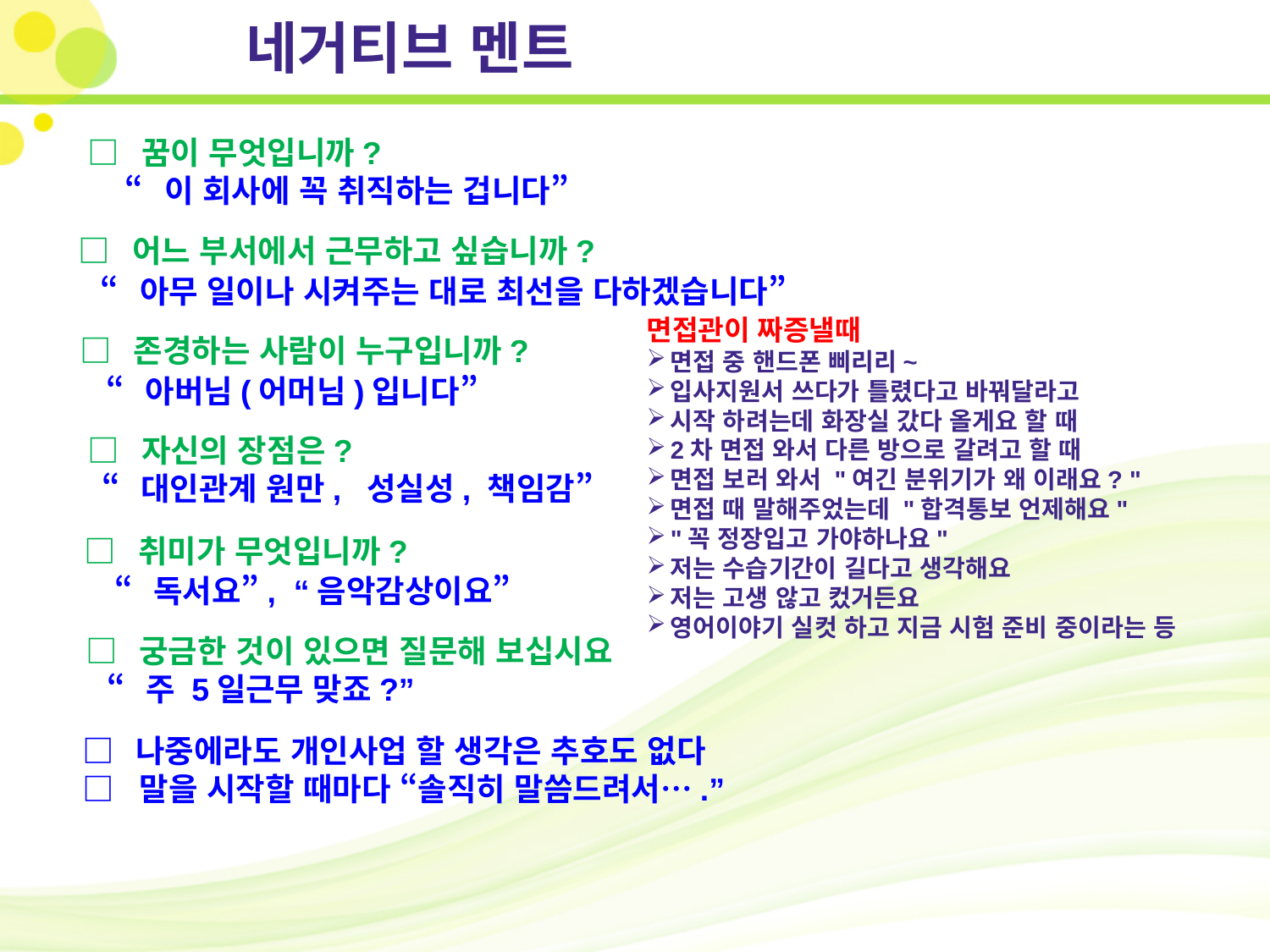

네거티브 멘트
□  꿈이 무엇입니까?
“이 회사에 꼭 취직하는 겁니다”
□  어느 부서에서 근무하고 싶습니까?
“아무 일이나 시켜주는 대로 최선을 다하겠습니다”
면접관이 짜증낼때
면접 중 핸드폰 삐리리~
입사지원서 쓰다가 틀렸다고 바꿔달라고
시작 하려는데 화장실 갔다 올게요 할 때
2차 면접 와서 다른 방으로 갈려고 할 때
면접 보러 와서 "여긴 분위기가 왜 이래요? "
면접 때 말해주었는데 "합격통보 언제해요"
"꼭 정장입고 가야하나요"
저는 수습기간이 길다고 생각해요
저는 고생 않고 컸거든요
영어이야기 실컷 하고 지금 시험 준비 중이라는 등
□  존경하는 사람이 누구입니까?
“아버님(어머님)입니다”
□  자신의 장점은?
“대인관계 원만,  성실성, 책임감”
□  취미가 무엇입니까?
“독서요”,  “음악감상이요”
□  궁금한 것이 있으면 질문해 보십시요
“주 5일근무 맞죠?”
□  나중에라도 개인사업 할 생각은 추호도 없다
□  말을 시작할 때마다 “솔직히 말씀드려서….”